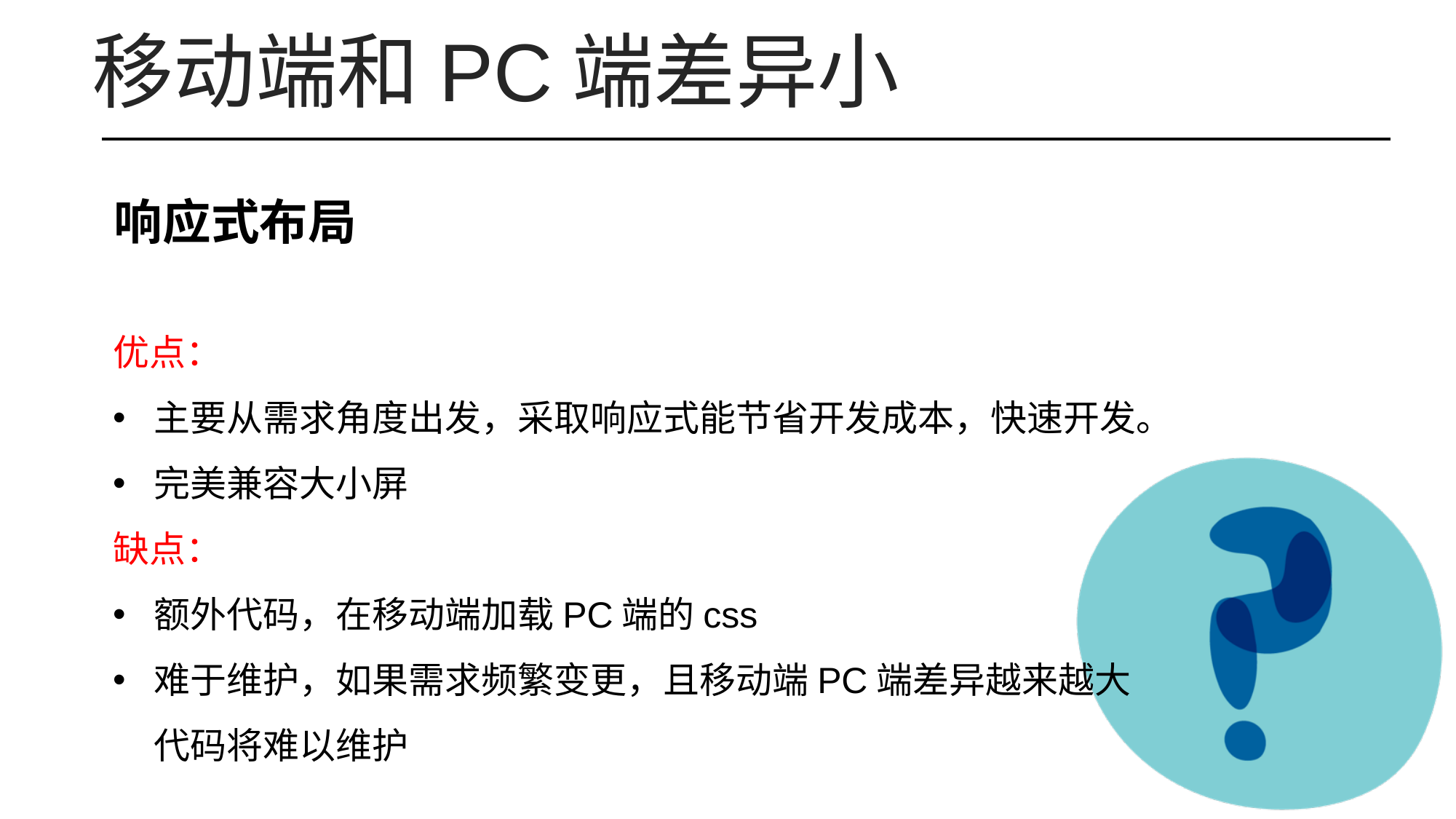

移动端和PC端差异小
响应式布局
优点：
主要从需求角度出发，采取响应式能节省开发成本，快速开发。
完美兼容大小屏
缺点：
额外代码，在移动端加载PC端的css
难于维护，如果需求频繁变更，且移动端PC端差异越来越大代码将难以维护